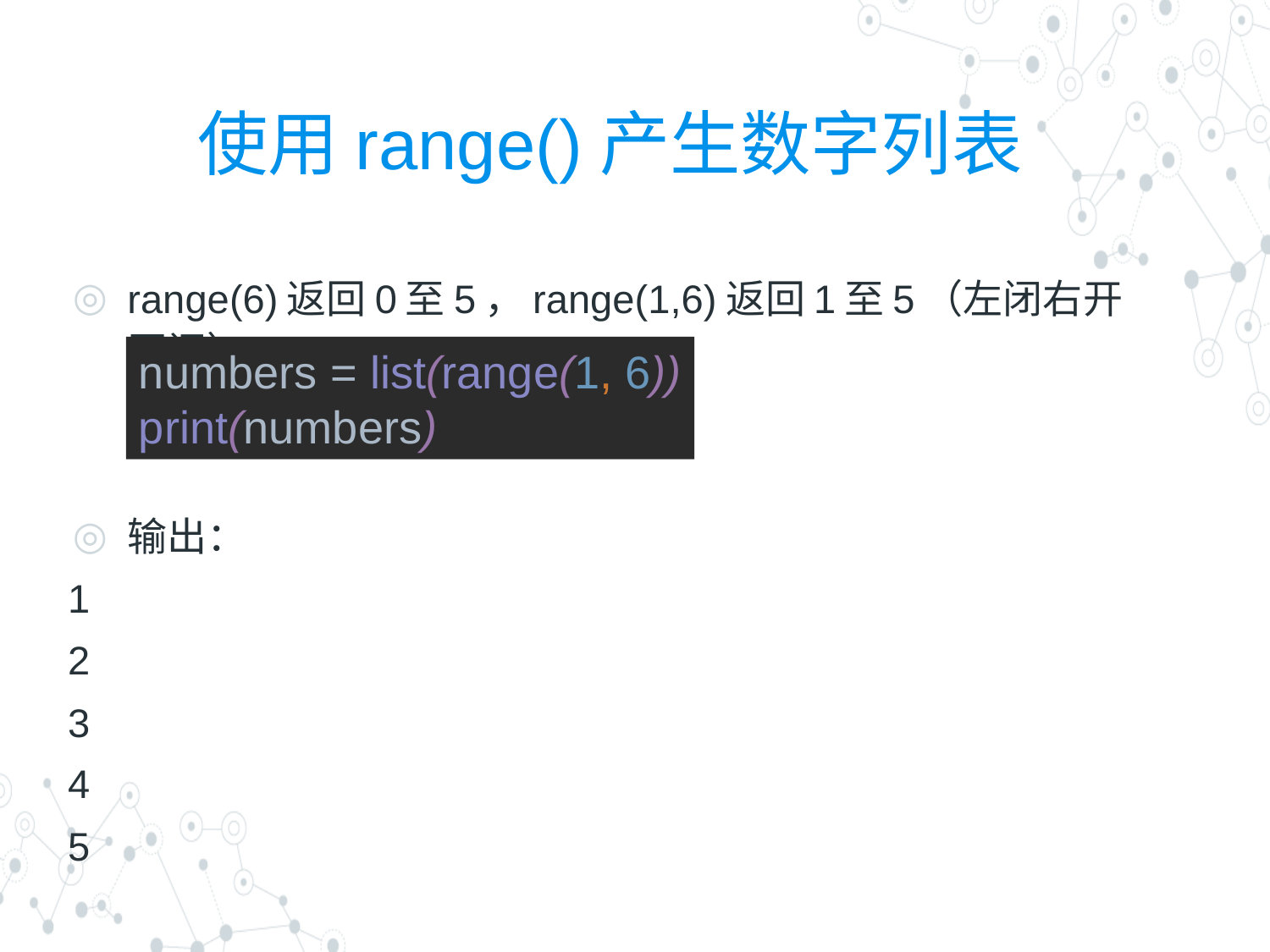

# 使用range()产生数字列表
range(6)返回0至5，range(1,6)返回1至5（左闭右开区间）

输出：
1
2
3
4
5
numbers = list(range(1, 6))
print(numbers)